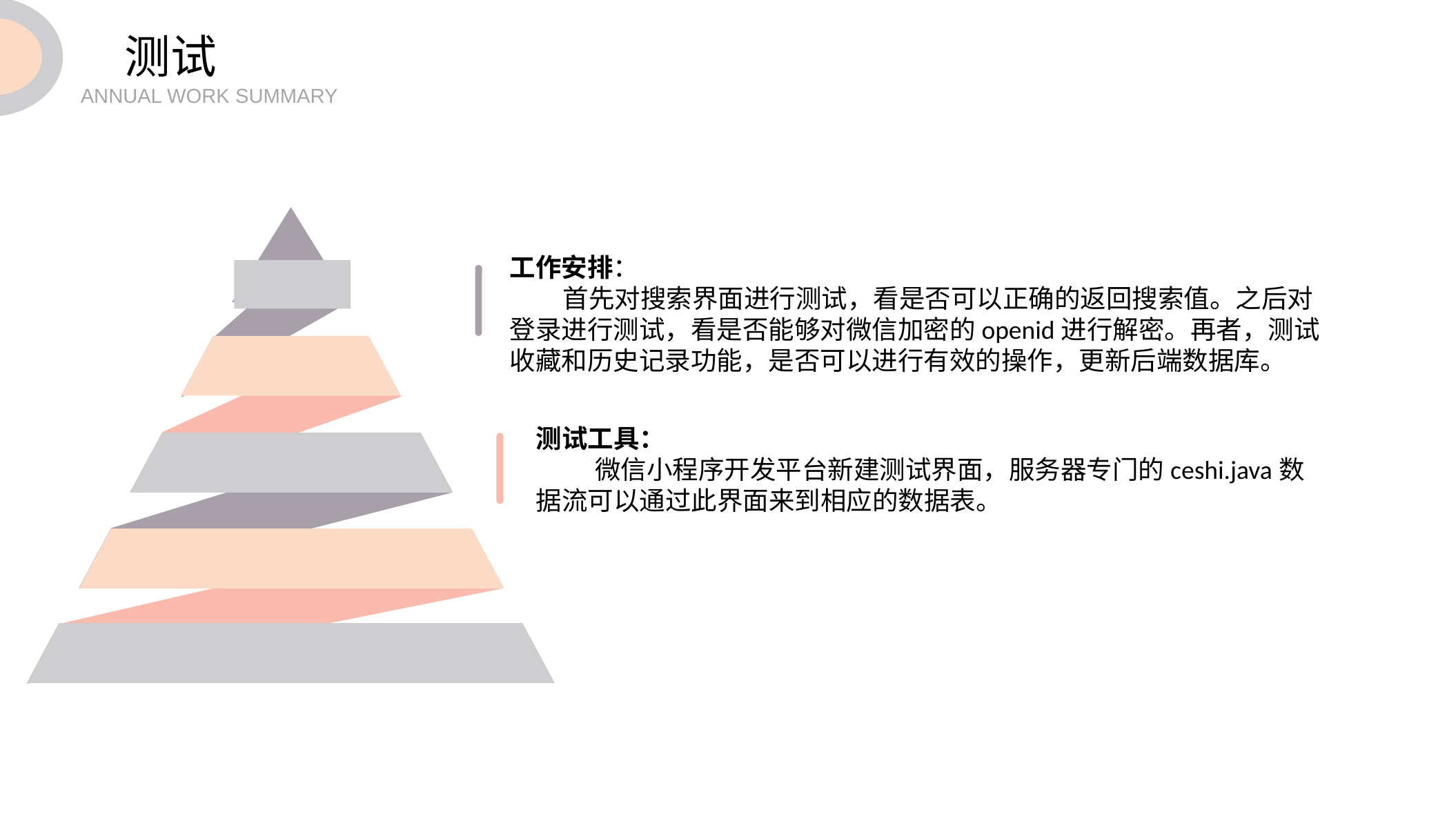

测试

 ANNUAL WORK SUMMARY

工作安排：
        首先对搜索界面进行测试，看是否可以正确的返回搜索值。之后对登录进行测试，看是否能够对微信加密的openid进行解密。再者，测试收藏和历史记录功能，是否可以进行有效的操作，更新后端数据库。

测试工具：
         微信小程序开发平台新建测试界面，服务器专门的ceshi.java数据流可以通过此界面来到相应的数据表。